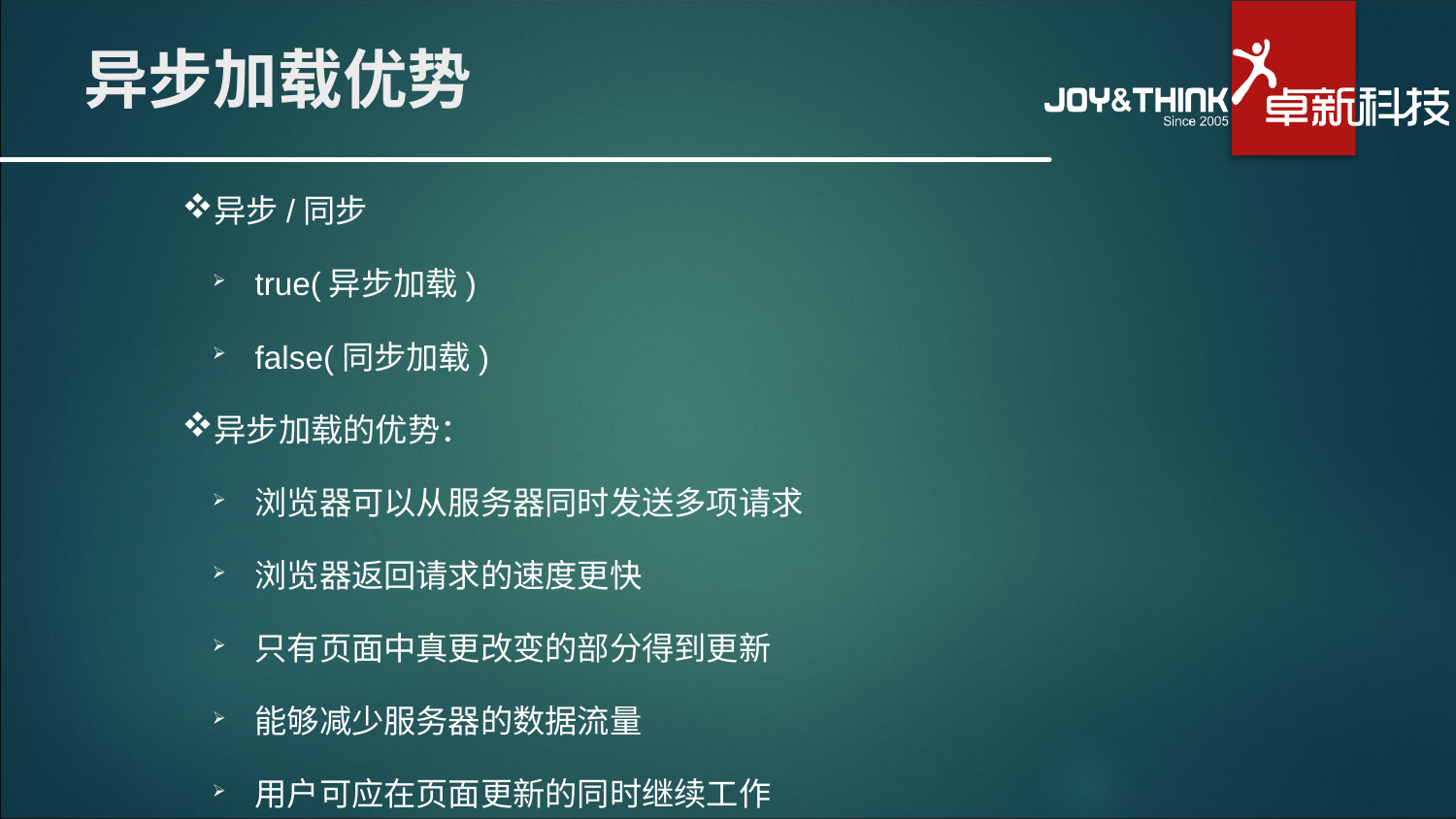

# 异步加载优势

异步/同步
true(异步加载)
false(同步加载)
异步加载的优势：
浏览器可以从服务器同时发送多项请求
浏览器返回请求的速度更快
只有页面中真更改变的部分得到更新
能够减少服务器的数据流量
用户可应在页面更新的同时继续工作